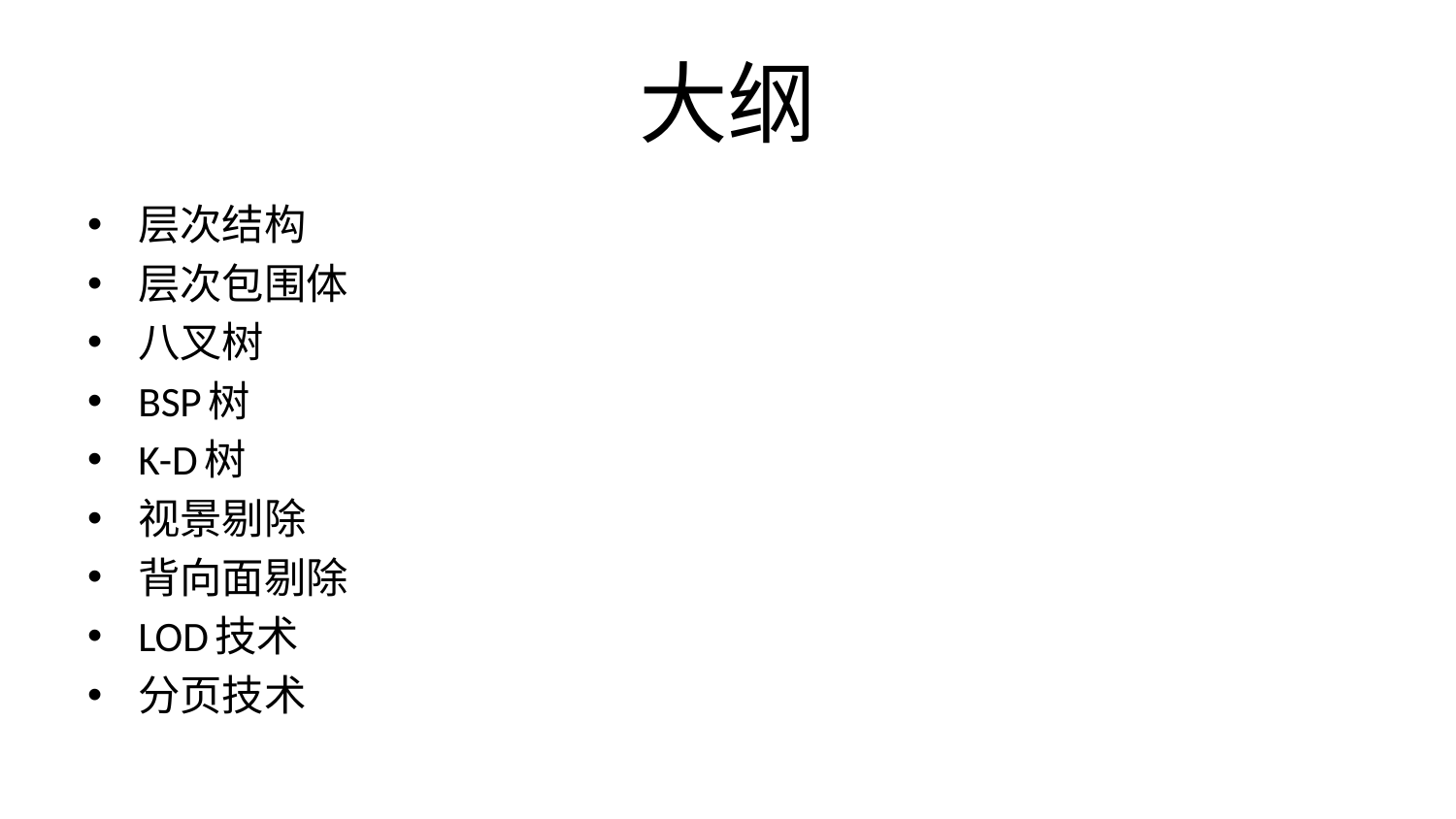

# 大纲
层次结构
层次包围体
八叉树
BSP树
K-D树
视景剔除
背向面剔除
LOD技术
分页技术